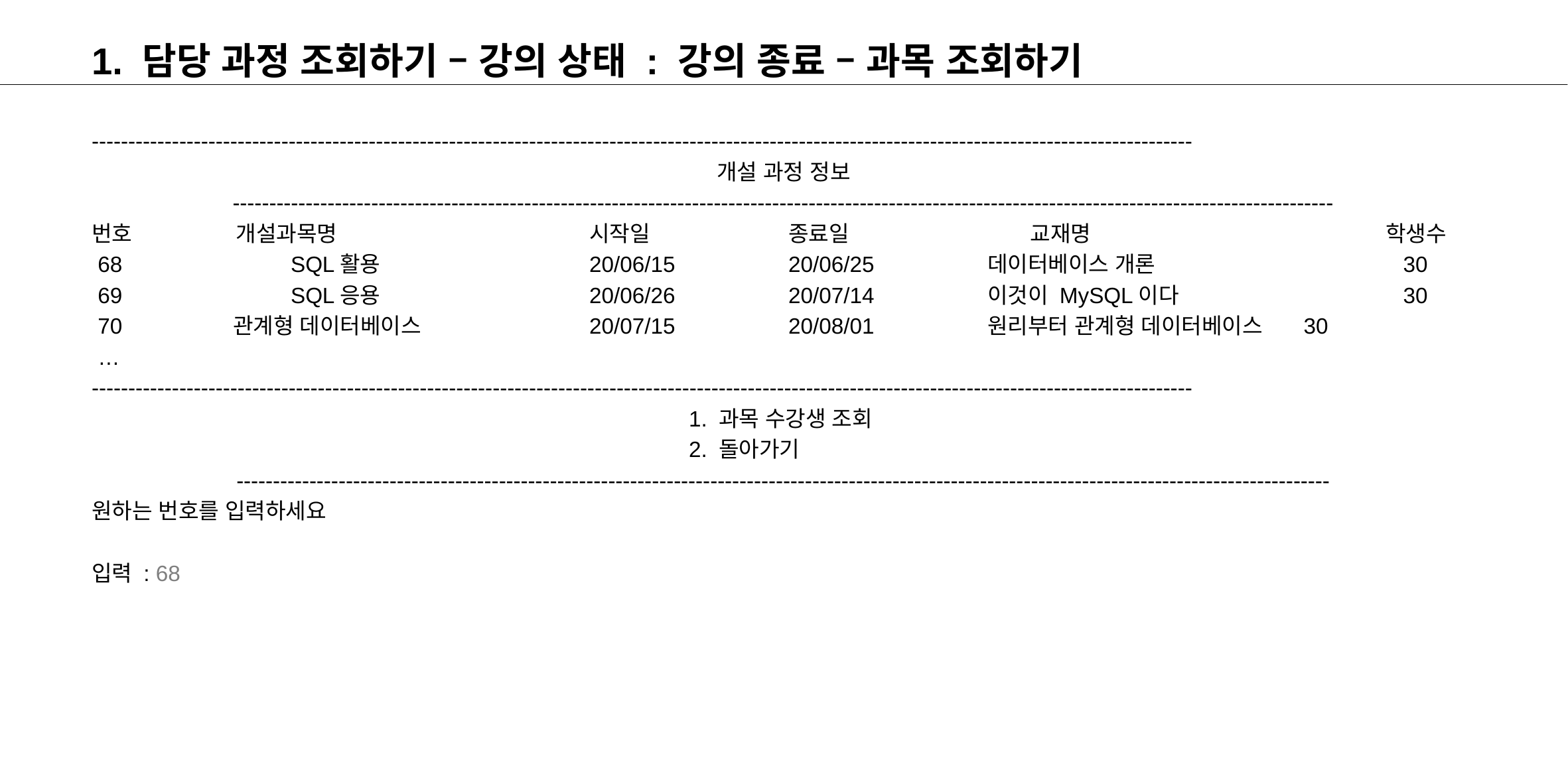

# 1. 담당 과정 조회하기 – 강의 상태 : 강의 종료 – 과목 조회하기
-------------------------------------------------------------------------------------------------------------------------------------------------------
개설 과정 정보
-------------------------------------------------------------------------------------------------------------------------------------------------------
번호                 개설과목명			시작일		종료일		       교재명			학생수
 68		SQL활용			20/06/15		20/06/25		데이터베이스 개론			  30
 69		SQL응용			20/06/26		20/07/14		이것이 MySQL이다			  30
 70	      관계형 데이터베이스		20/07/15		20/08/01		원리부터 관계형 데이터베이스	  30
 …
-------------------------------------------------------------------------------------------------------------------------------------------------------
						1. 과목 수강생 조회
						2. 돌아가기
------------------------------------------------------------------------------------------------------------------------------------------------------
원하는 번호를 입력하세요

입력 : 68